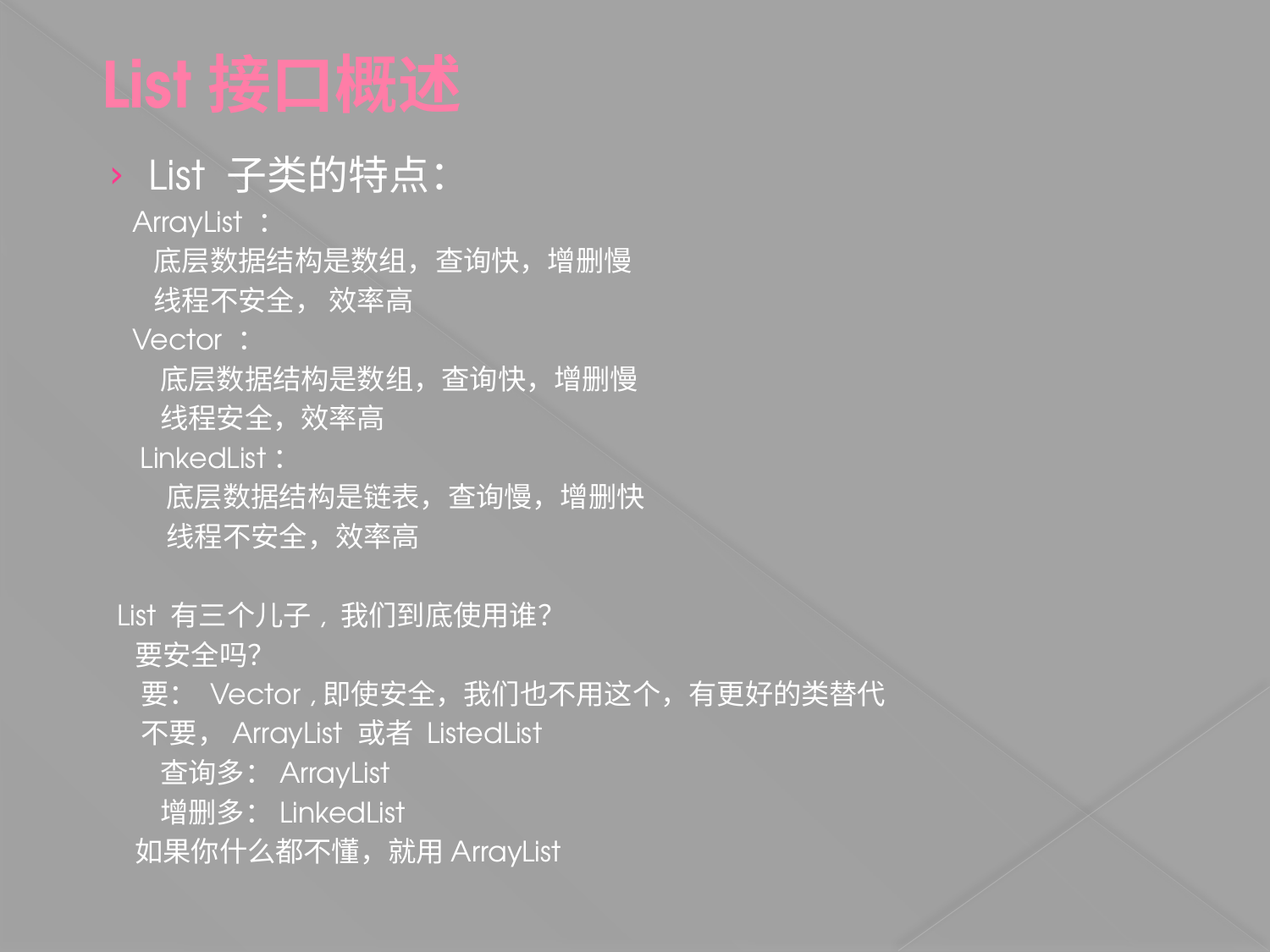

# List接口概述
List 子类的特点：
   ArrayList ：
      底层数据结构是数组，查询快，增删慢
      线程不安全， 效率高
   Vector ：
       底层数据结构是数组，查询快，增删慢
       线程安全，效率高
    LinkedList：
        底层数据结构是链表，查询慢，增删快
        线程不安全，效率高

 List 有三个儿子, 我们到底使用谁？
   要安全吗？
    要： Vector ,即使安全，我们也不用这个，有更好的类替代
    不要，ArrayList 或者 ListedList
       查询多：ArrayList
       增删多：LinkedList
   如果你什么都不懂，就用ArrayList